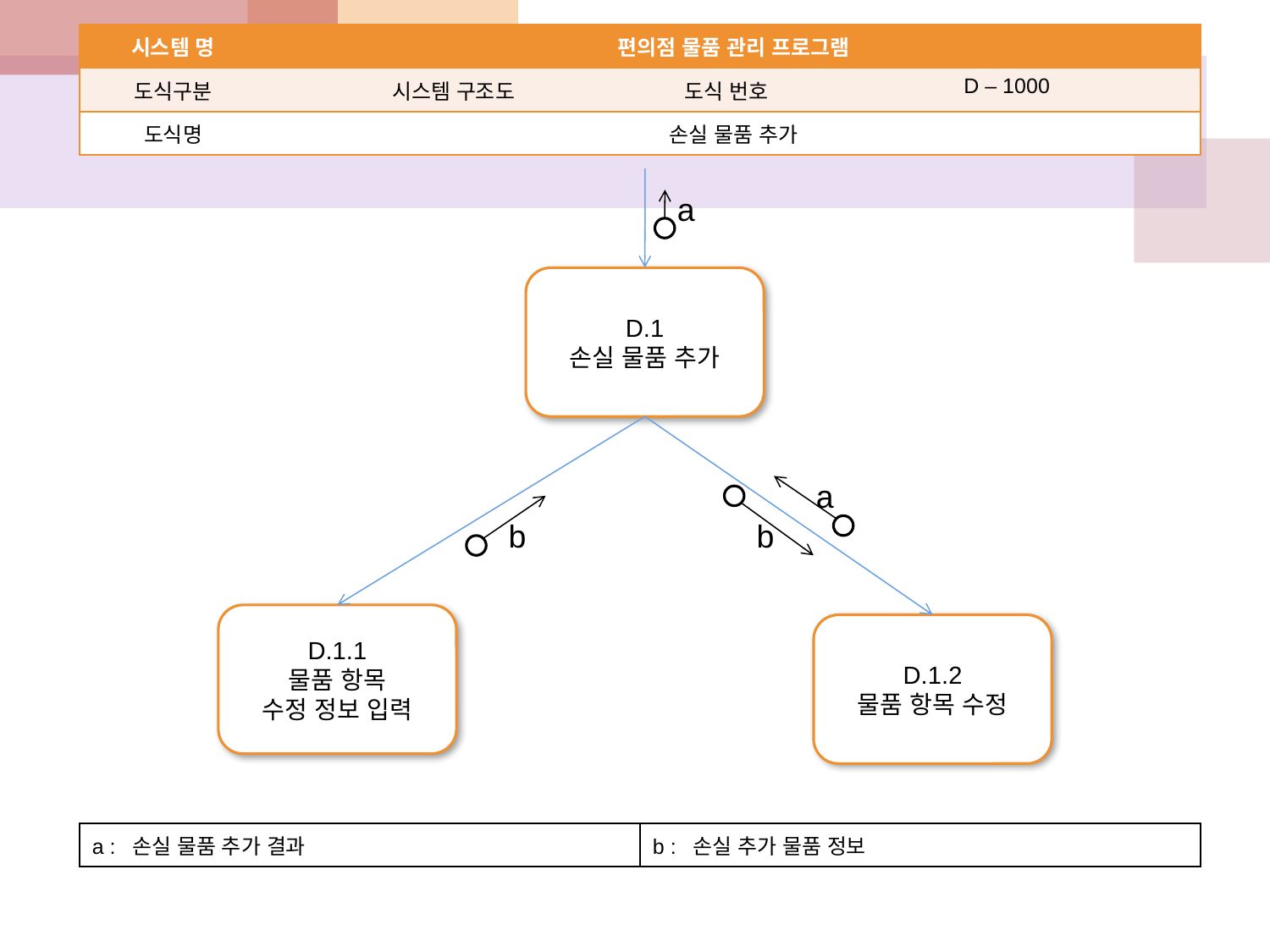

| 시스템 명 | 편의점 물품 관리 프로그램 |  |  |
| --- | --- | --- | --- |
| 도식구분 | 시스템 구조도 | 도식 번호 | D – 1000 |
| 도식명 | 손실 물품 추가 |  |  |
a

D.1
손실 물품 추가
a

b
b

D.1.1
물품 항목
수정 정보 입력
D.1.2
물품 항목 수정
| a : 손실 물품 추가 결과 | b : 손실 추가 물품 정보 |
| --- | --- |